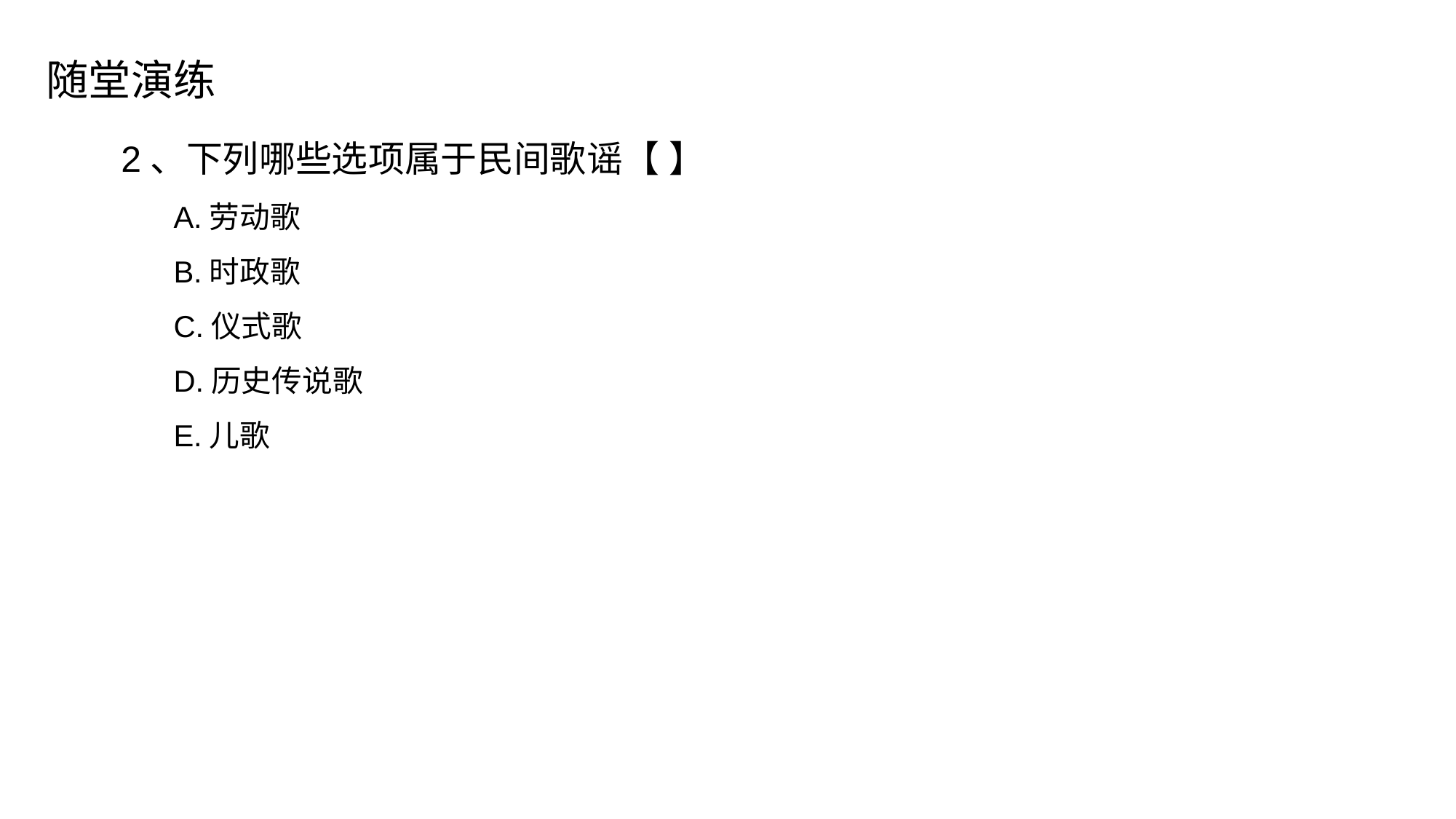

随堂演练
2、下列哪些选项属于民间歌谣【 】
A.劳动歌
B.时政歌
C.仪式歌
D.历史传说歌
E.儿歌